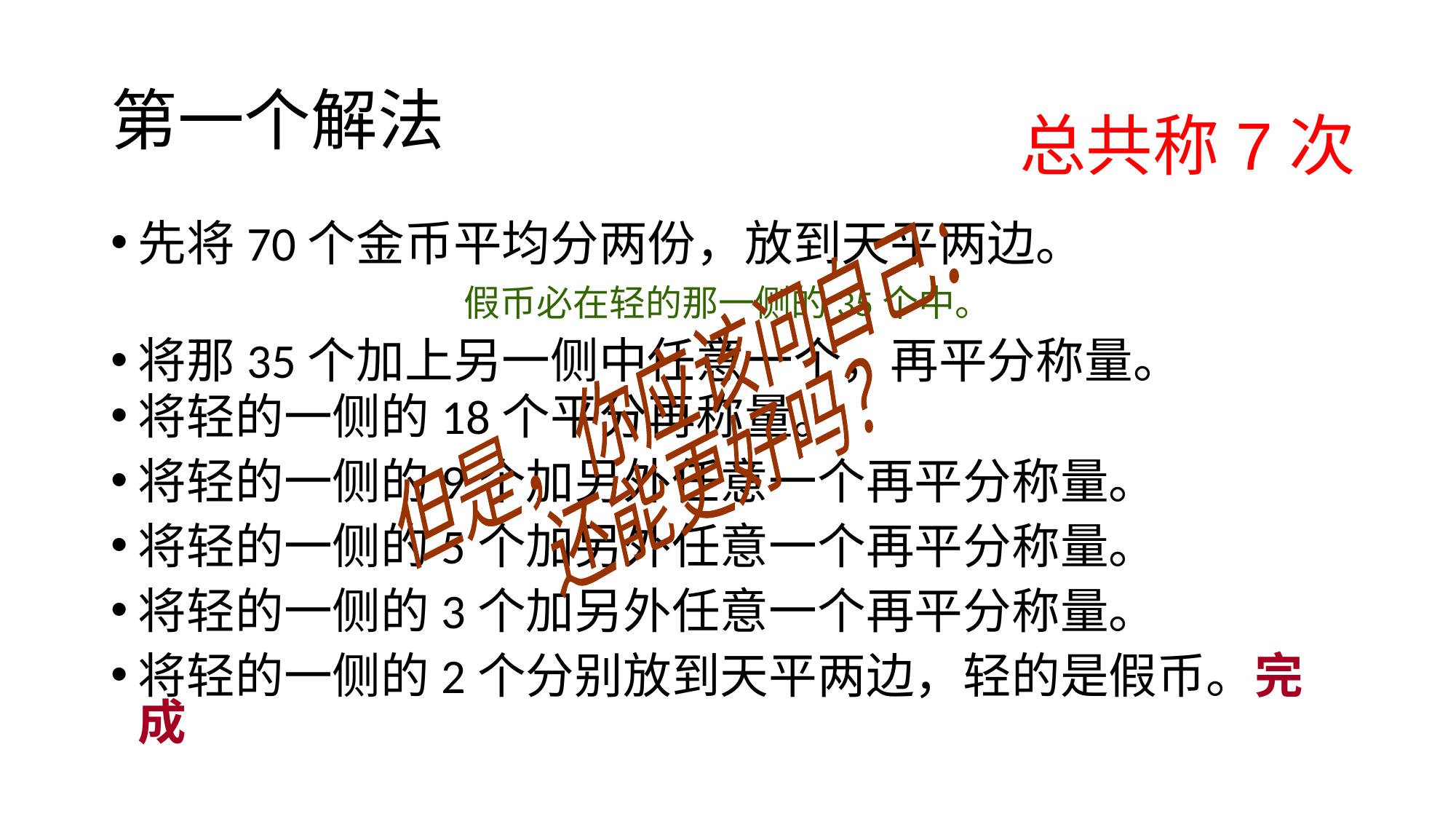

# 第一个解法
总共称7次
先将70个金币平均分两份，放到天平两边。
假币必在轻的那一侧的35个中。
将那35个加上另一侧中任意一个，再平分称量。
将轻的一侧的18个平分再称量。
将轻的一侧的9个加另外任意一个再平分称量。
将轻的一侧的5个加另外任意一个再平分称量。
将轻的一侧的3个加另外任意一个再平分称量。
将轻的一侧的2个分别放到天平两边，轻的是假币。完成
但是，你应该问自己：
还能更好吗？